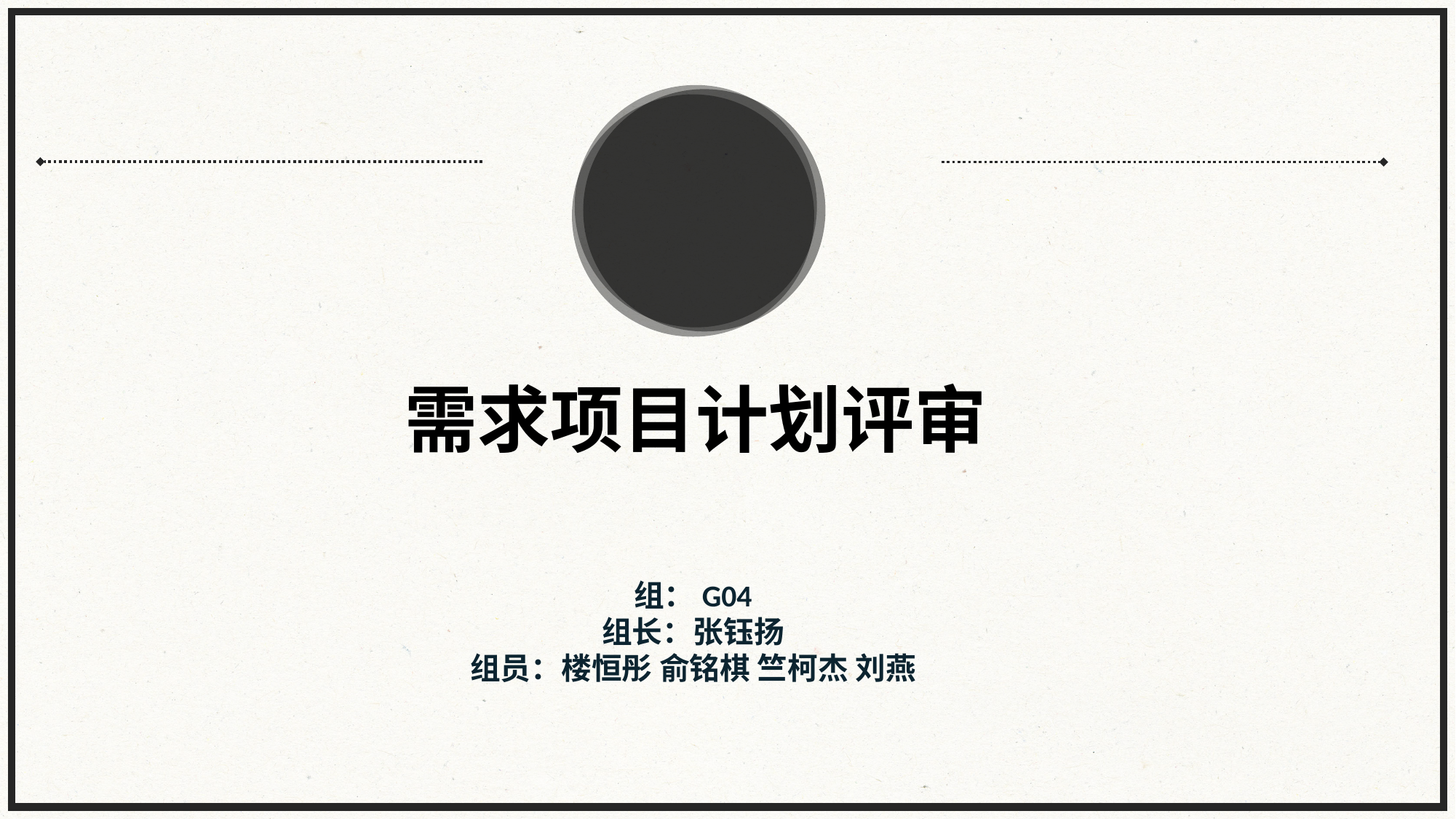

需求项目计划评审
组：G04
组长：张钰扬
组员：楼恒彤 俞铭棋 竺柯杰 刘燕